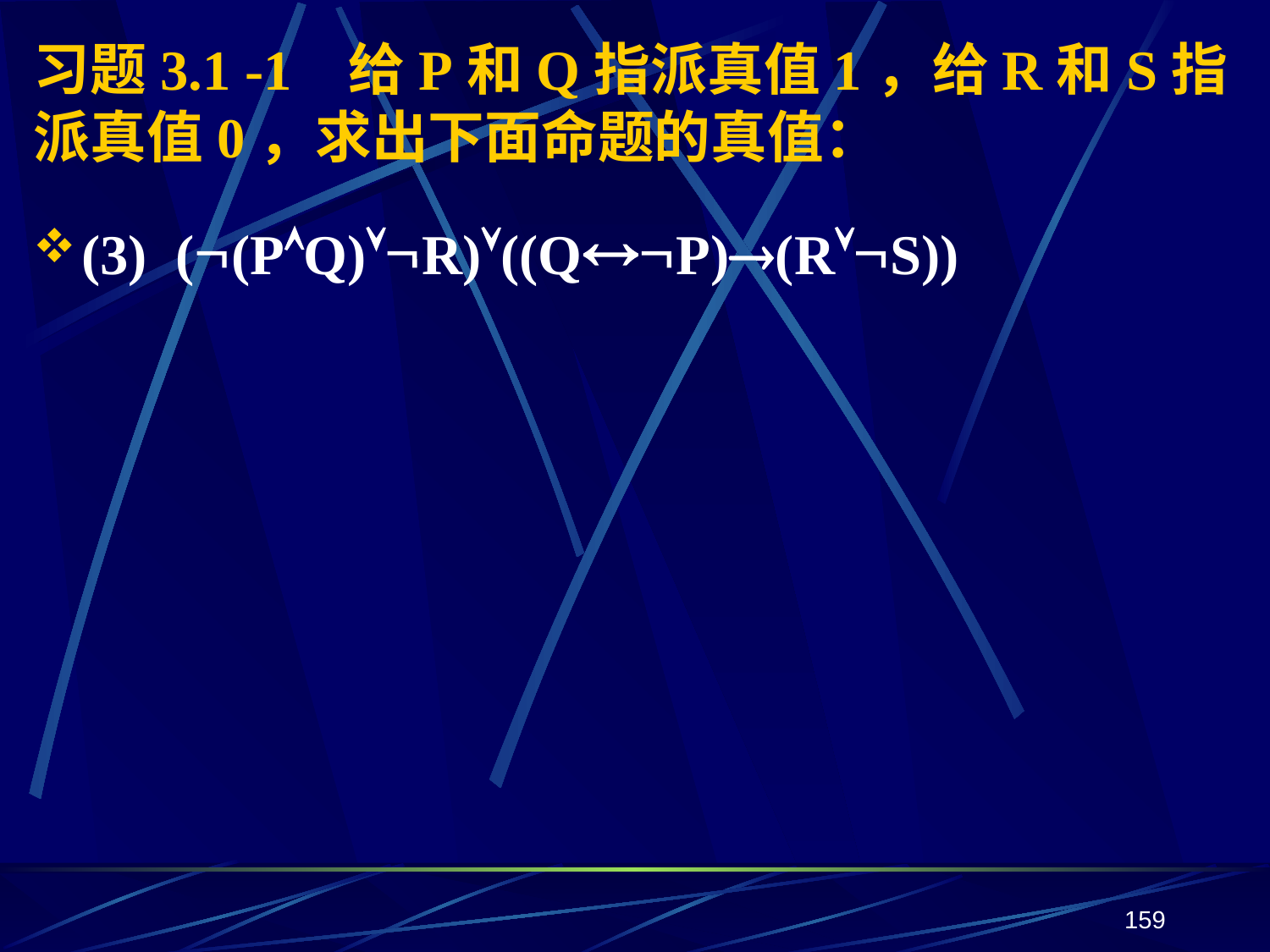

# 习题3.1 -1   给P和Q指派真值1，给R和S指派真值0，求出下面命题的真值：
(3)  (¬(P∧Q)∨¬R)∨((Q↔¬P)→(R∨¬S))

159